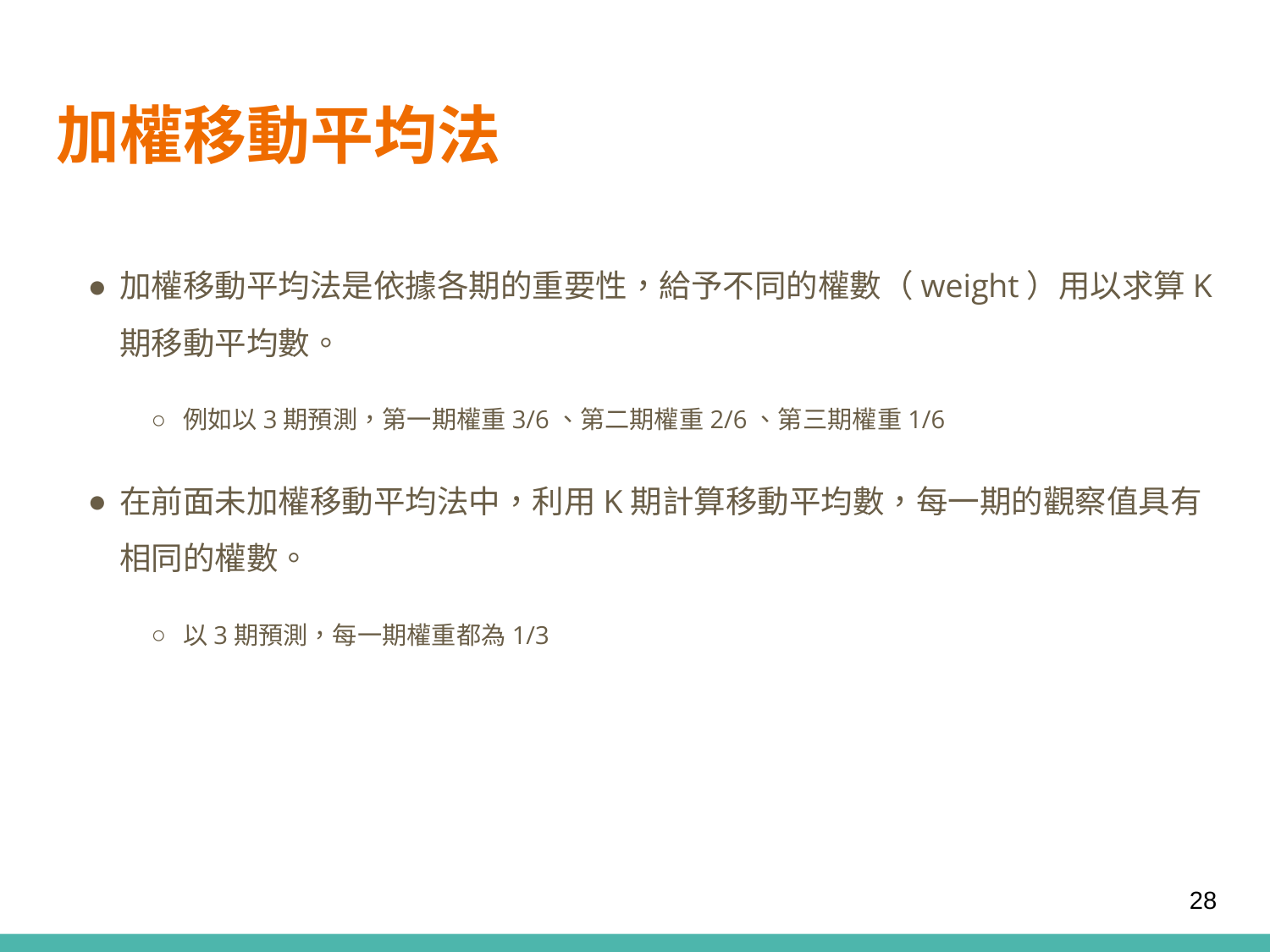

# 加權移動平均法
加權移動平均法是依據各期的重要性，給予不同的權數（weight）用以求算K期移動平均數。
例如以3期預測，第一期權重3/6、第二期權重2/6、第三期權重1/6
在前面未加權移動平均法中，利用K期計算移動平均數，每一期的觀察值具有相同的權數。
以3期預測，每一期權重都為1/3
28